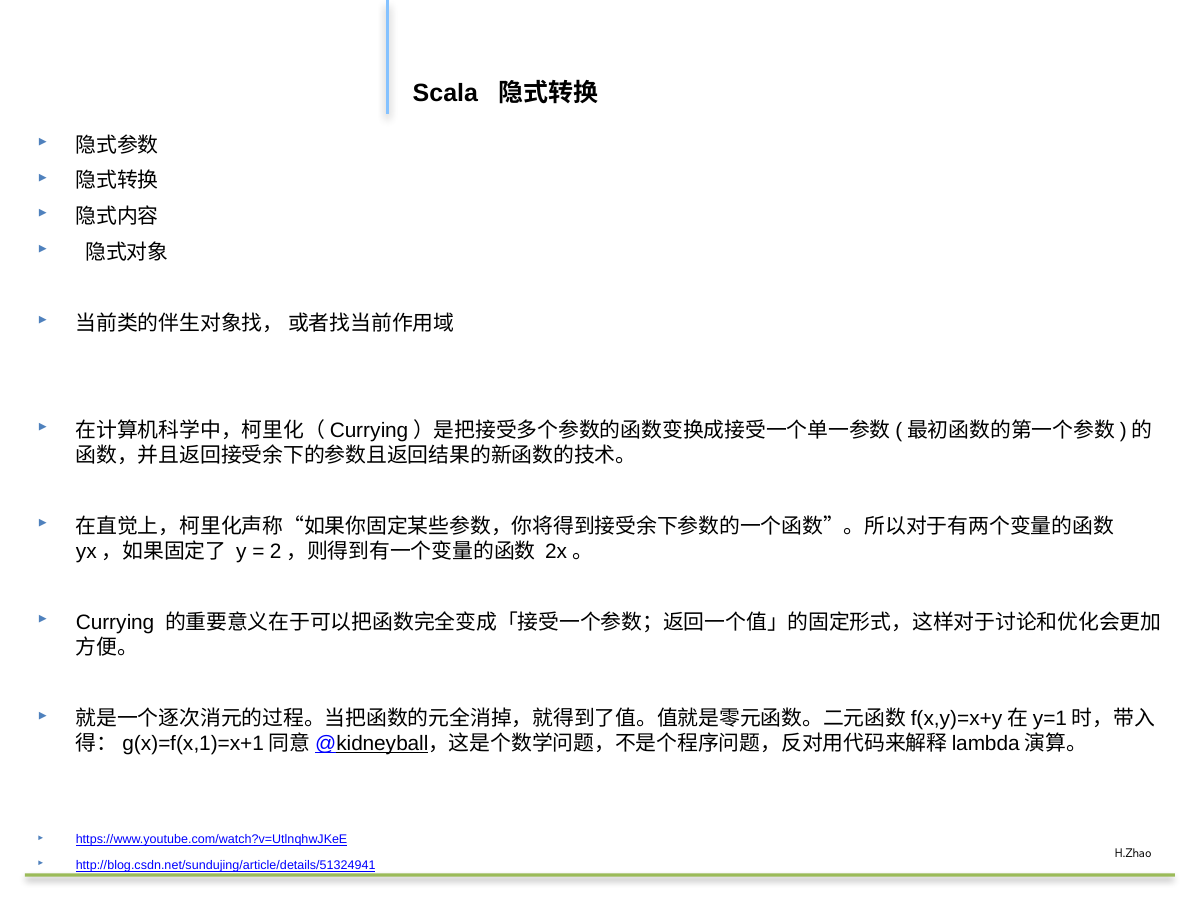

#
Scala  隐式转换
隐式参数
隐式转换
隐式内容
 隐式对象

当前类的伴生对象找， 或者找当前作用域

在计算机科学中，柯里化（Currying）是把接受多个参数的函数变换成接受一个单一参数(最初函数的第一个参数)的函数，并且返回接受余下的参数且返回结果的新函数的技术。

在直觉上，柯里化声称“如果你固定某些参数，你将得到接受余下参数的一个函数”。所以对于有两个变量的函数yx，如果固定了 y = 2，则得到有一个变量的函数 2x。

Currying 的重要意义在于可以把函数完全变成「接受一个参数；返回一个值」的固定形式，这样对于讨论和优化会更加方便。

就是一个逐次消元的过程。当把函数的元全消掉，就得到了值。值就是零元函数。二元函数f(x,y)=x+y在y=1时，带入得：g(x)=f(x,1)=x+1同意@kidneyball，这是个数学问题，不是个程序问题，反对用代码来解释lambda演算。
https://www.youtube.com/watch?v=UtlnqhwJKeE
http://blog.csdn.net/sundujing/article/details/51324941